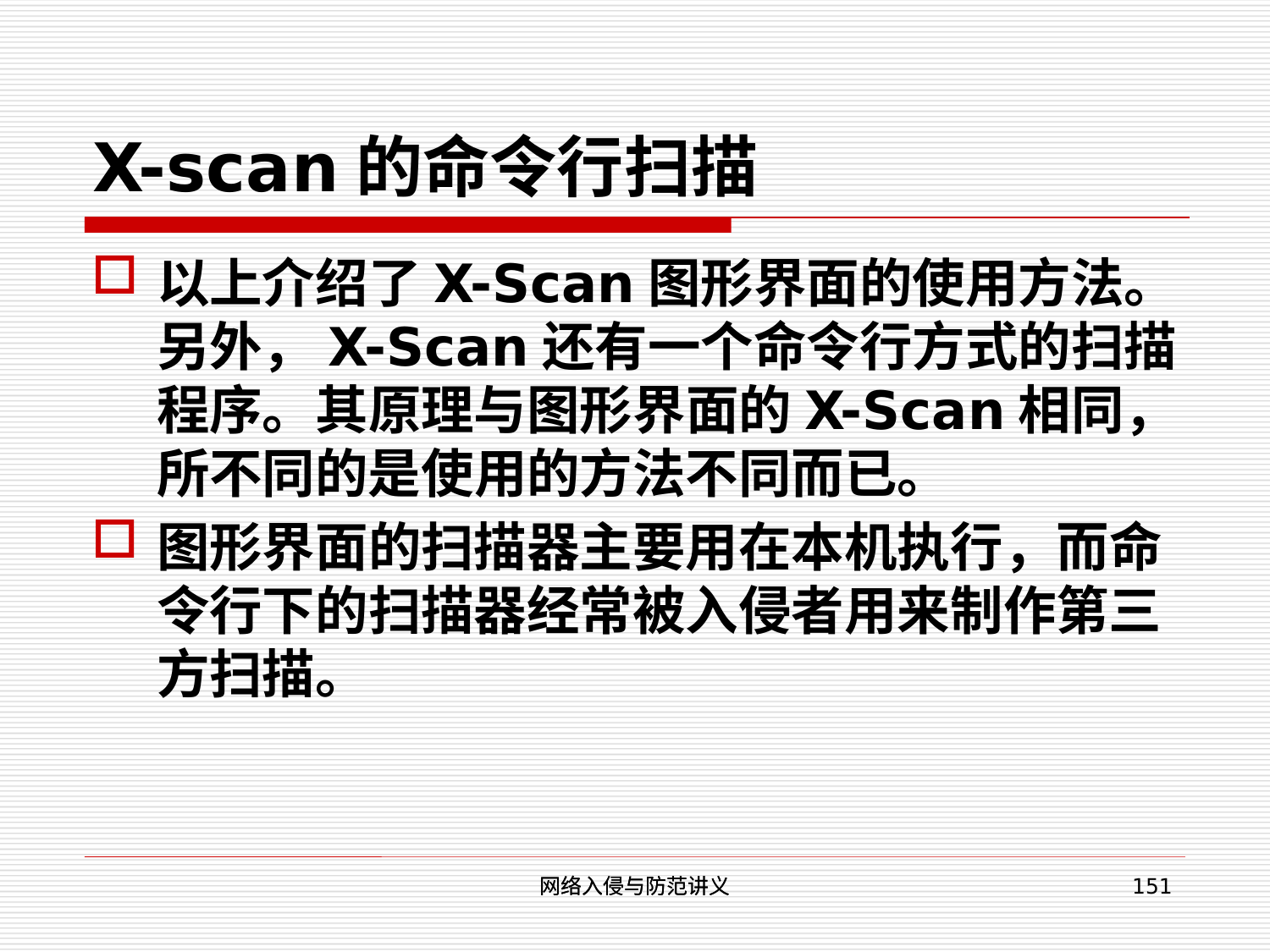

# X-scan的命令行扫描
以上介绍了X-Scan图形界面的使用方法。另外，X-Scan还有一个命令行方式的扫描程序。其原理与图形界面的X-Scan相同，所不同的是使用的方法不同而已。
图形界面的扫描器主要用在本机执行，而命令行下的扫描器经常被入侵者用来制作第三方扫描。

网络入侵与防范讲义
网络入侵与防范讲义
151
151